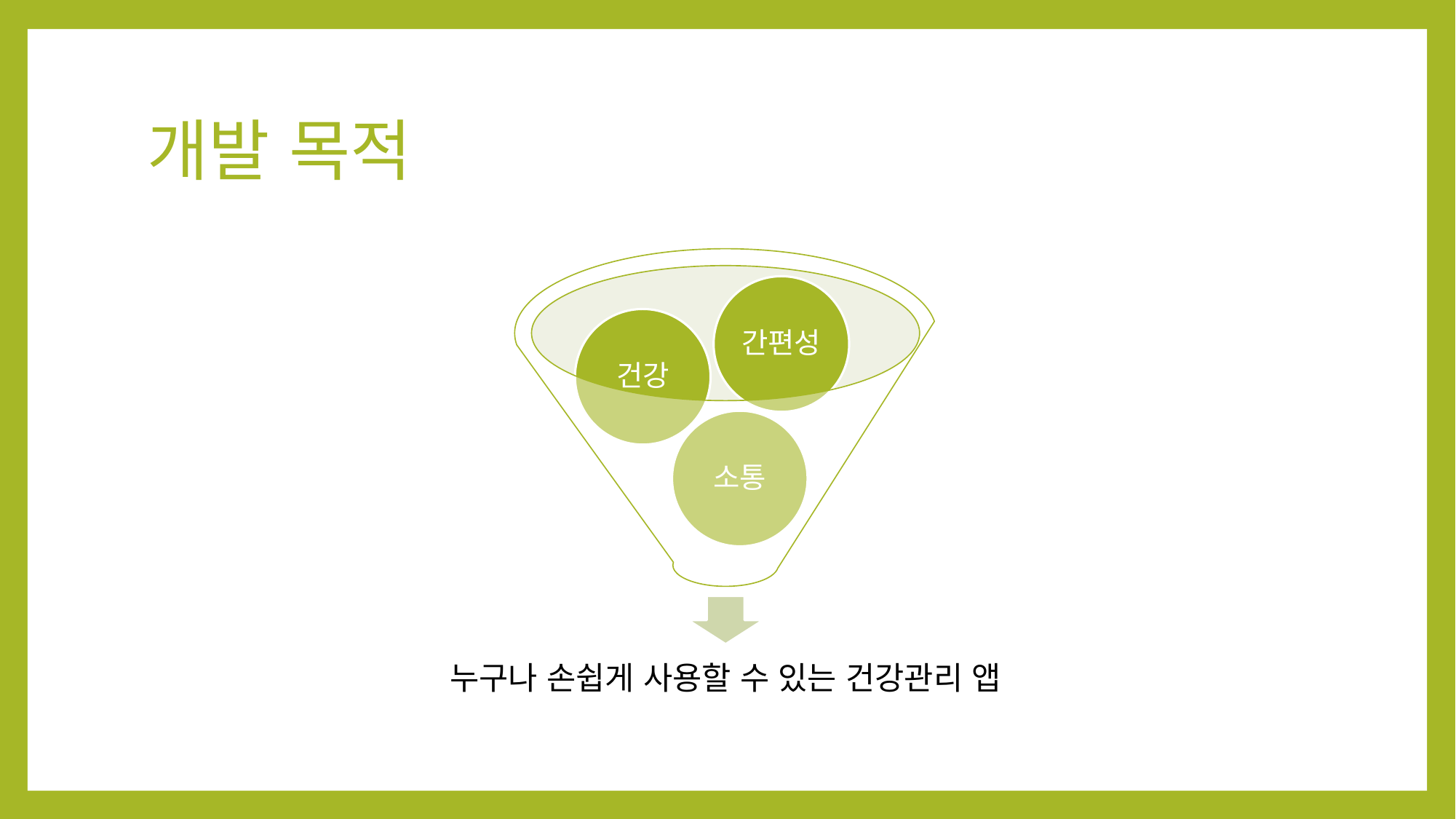

# 개발 목적
누구나 손쉽게 사용할 수 있는 건강관리 앱
소통
건강
간편성